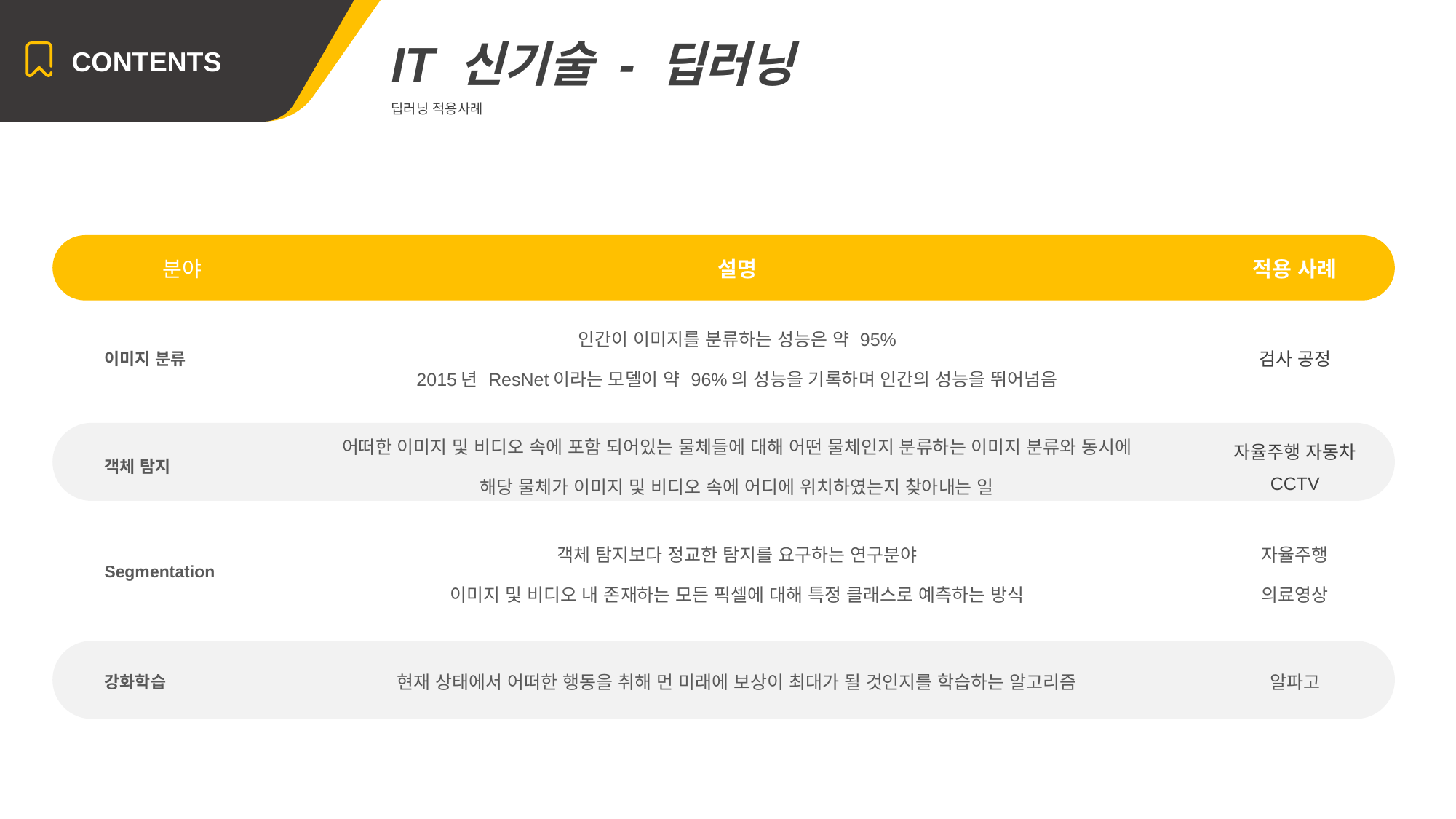

CONTENTS

IT 신기술 - 딥러닝
딥러닝 적용사례

| 분야 | 설명 | 적용 사례 |
| --- | --- | --- |
| 이미지 분류 | 인간이 이미지를 분류하는 성능은 약 95% 2015년 ResNet이라는 모델이 약 96%의 성능을 기록하며 인간의 성능을 뛰어넘음 | 검사 공정 |
| 객체 탐지 | 어떠한 이미지 및 비디오 속에 포함 되어있는 물체들에 대해 어떤 물체인지 분류하는 이미지 분류와 동시에 해당 물체가 이미지 및 비디오 속에 어디에 위치하였는지 찾아내는 일 | 자율주행 자동차 CCTV |
| Segmentation | 객체 탐지보다 정교한 탐지를 요구하는 연구분야 이미지 및 비디오 내 존재하는 모든 픽셀에 대해 특정 클래스로 예측하는 방식 | 자율주행 의료영상 |
| 강화학습 | 현재 상태에서 어떠한 행동을 취해 먼 미래에 보상이 최대가 될 것인지를 학습하는 알고리즘 | 알파고 |